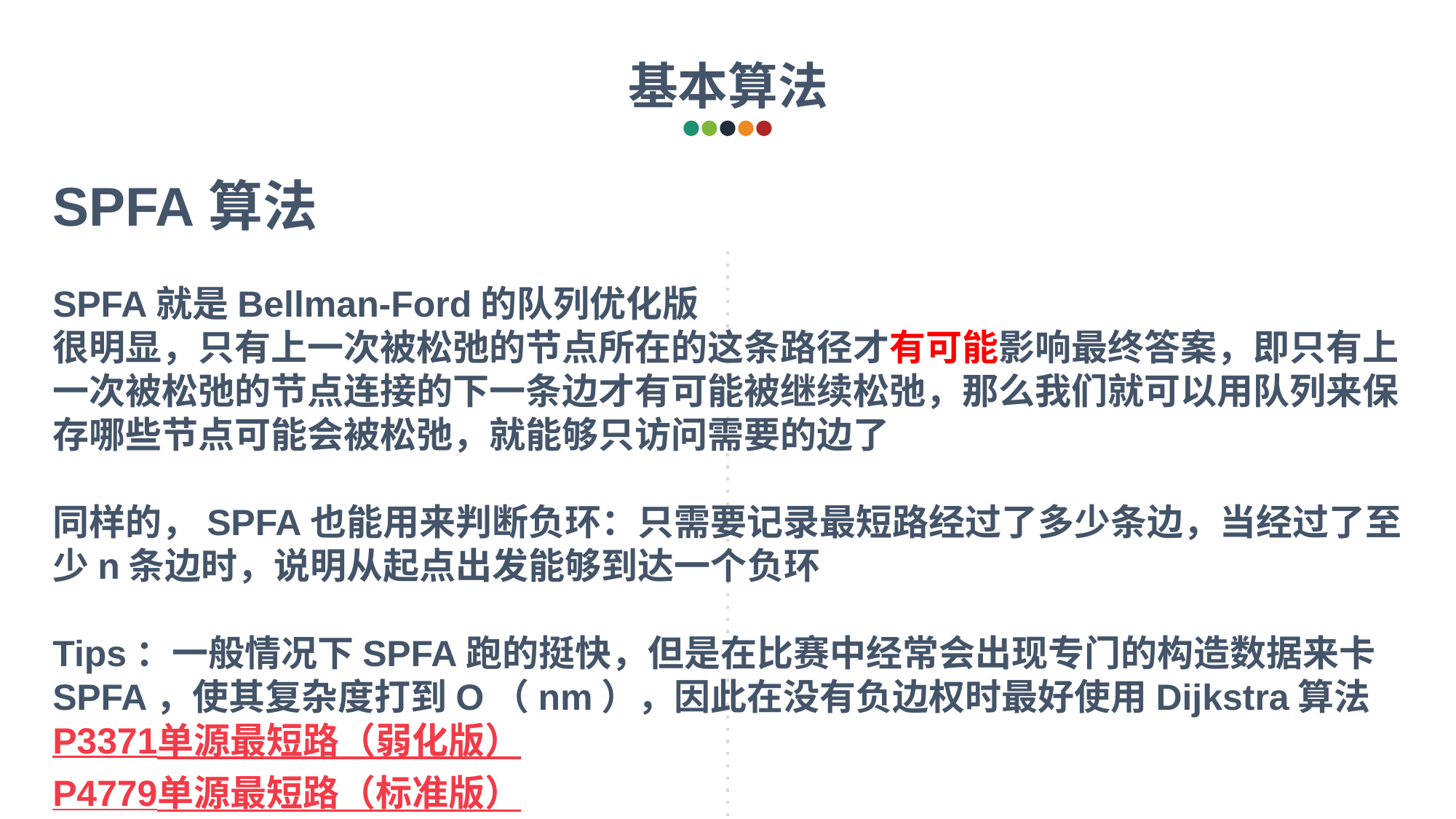

基本算法

SPFA算法

SPFA就是Bellman-Ford的队列优化版
很明显，只有上一次被松弛的节点所在的这条路径才有可能影响最终答案，即只有上一次被松弛的节点连接的下一条边才有可能被继续松弛，那么我们就可以用队列来保存哪些节点可能会被松弛，就能够只访问需要的边了

同样的，SPFA也能用来判断负环：只需要记录最短路经过了多少条边，当经过了至少n条边时，说明从起点出发能够到达一个负环

Tips：一般情况下SPFA跑的挺快，但是在比赛中经常会出现专门的构造数据来卡SPFA，使其复杂度打到O（nm），因此在没有负边权时最好使用Dijkstra算法
P3371单源最短路（弱化版）
P4779单源最短路（标准版）